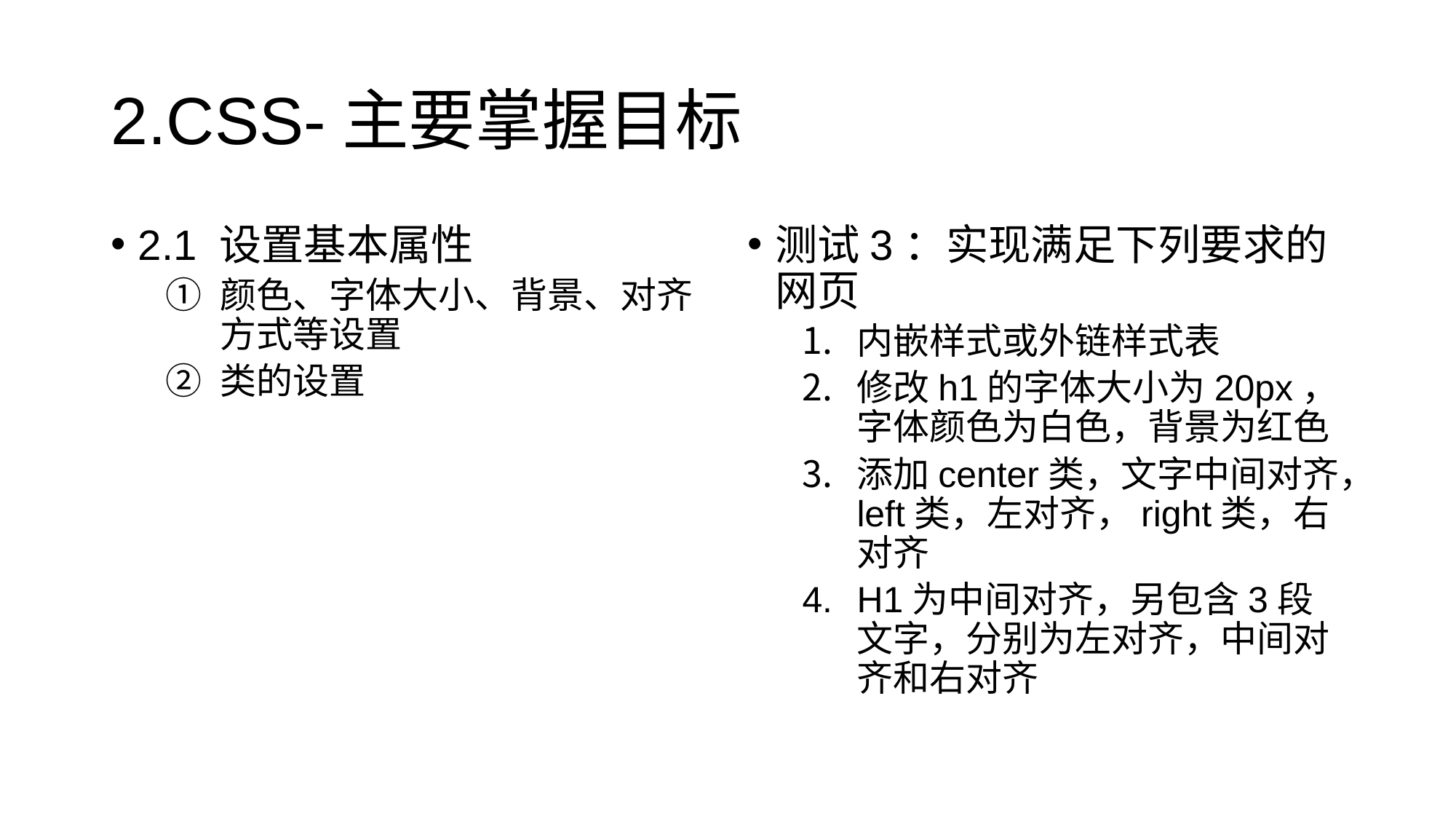

# 2.CSS-主要掌握目标
2.1 设置基本属性
颜色、字体大小、背景、对齐方式等设置
类的设置
测试3：实现满足下列要求的网页
内嵌样式或外链样式表
修改h1的字体大小为20px，字体颜色为白色，背景为红色
添加center类，文字中间对齐，left类，左对齐，right类，右对齐
H1为中间对齐，另包含3段文字，分别为左对齐，中间对齐和右对齐